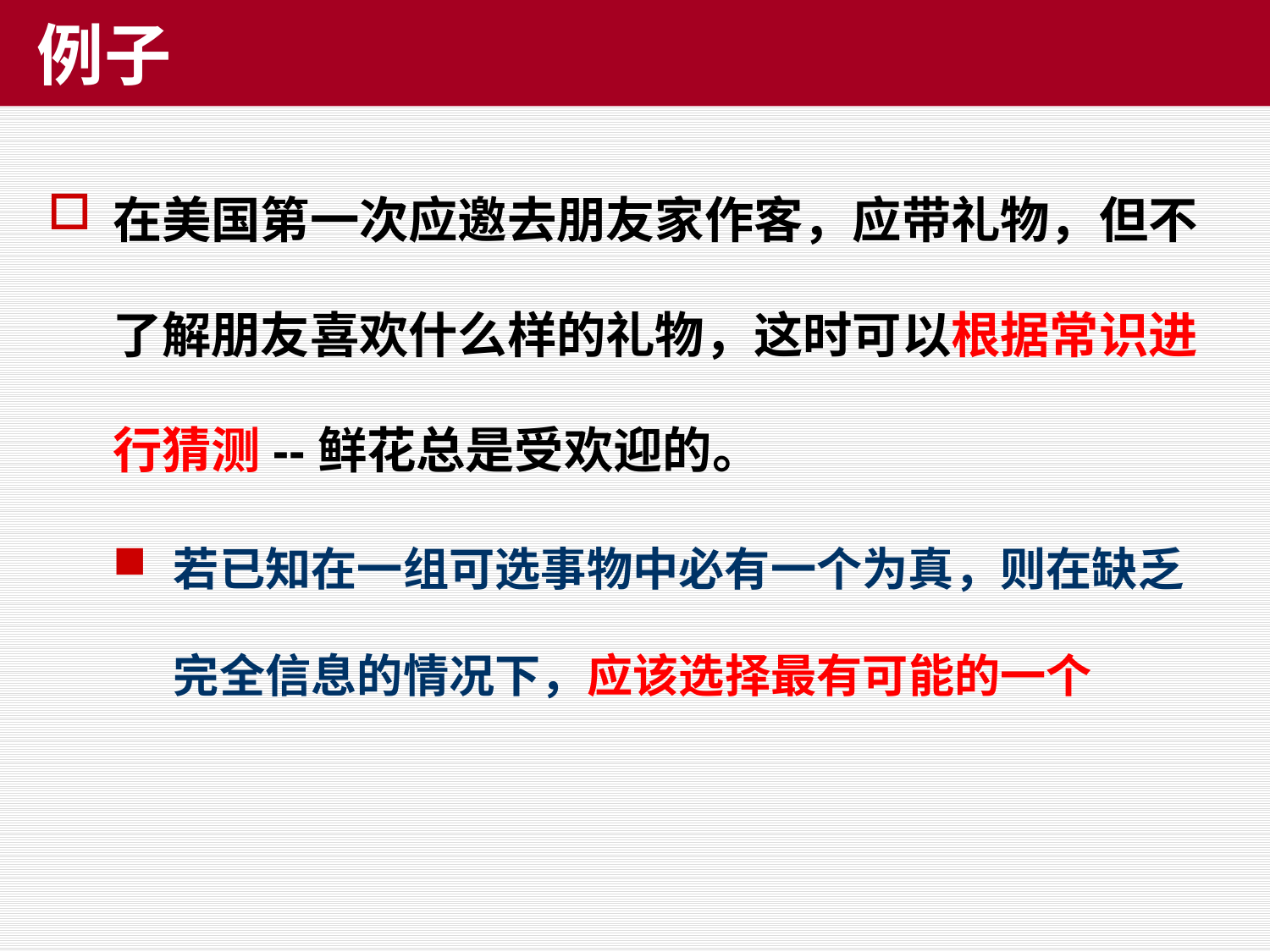

# 例子
在美国第一次应邀去朋友家作客，应带礼物，但不了解朋友喜欢什么样的礼物，这时可以根据常识进行猜测--鲜花总是受欢迎的。
若已知在一组可选事物中必有一个为真，则在缺乏完全信息的情况下，应该选择最有可能的一个